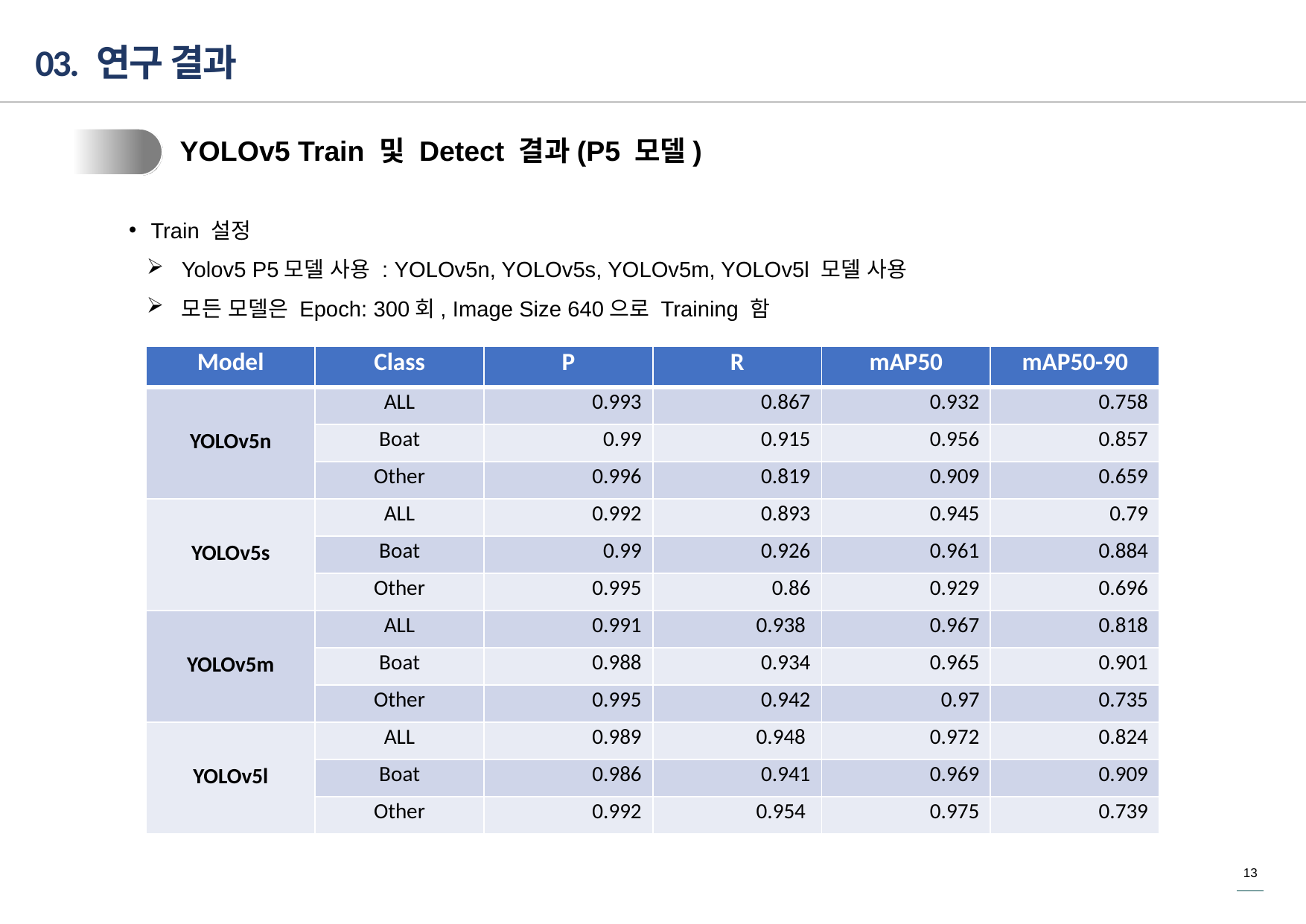

03. 연구 결과

1
YOLOv5 Train 및 Detect 결과(P5 모델)
Train 설정
Yolov5 P5모델 사용 : YOLOv5n, YOLOv5s, YOLOv5m, YOLOv5l 모델 사용
모든 모델은 Epoch: 300회, Image Size 640으로 Training 함
| Model | Class | P | R | mAP50 | mAP50-90 |
| --- | --- | --- | --- | --- | --- |
| YOLOv5n | ALL | 0.993 | 0.867 | 0.932 | 0.758 |
|  | Boat | 0.99 | 0.915 | 0.956 | 0.857 |
|  | Other | 0.996 | 0.819 | 0.909 | 0.659 |
| YOLOv5s | ALL | 0.992 | 0.893 | 0.945 | 0.79 |
|  | Boat | 0.99 | 0.926 | 0.961 | 0.884 |
|  | Other | 0.995 | 0.86 | 0.929 | 0.696 |
| YOLOv5m | ALL | 0.991 | 0.938 | 0.967 | 0.818 |
|  | Boat | 0.988 | 0.934 | 0.965 | 0.901 |
|  | Other | 0.995 | 0.942 | 0.97 | 0.735 |
| YOLOv5l | ALL | 0.989 | 0.948 | 0.972 | 0.824 |
|  | Boat | 0.986 | 0.941 | 0.969 | 0.909 |
|  | Other | 0.992 | 0.954 | 0.975 | 0.739 |